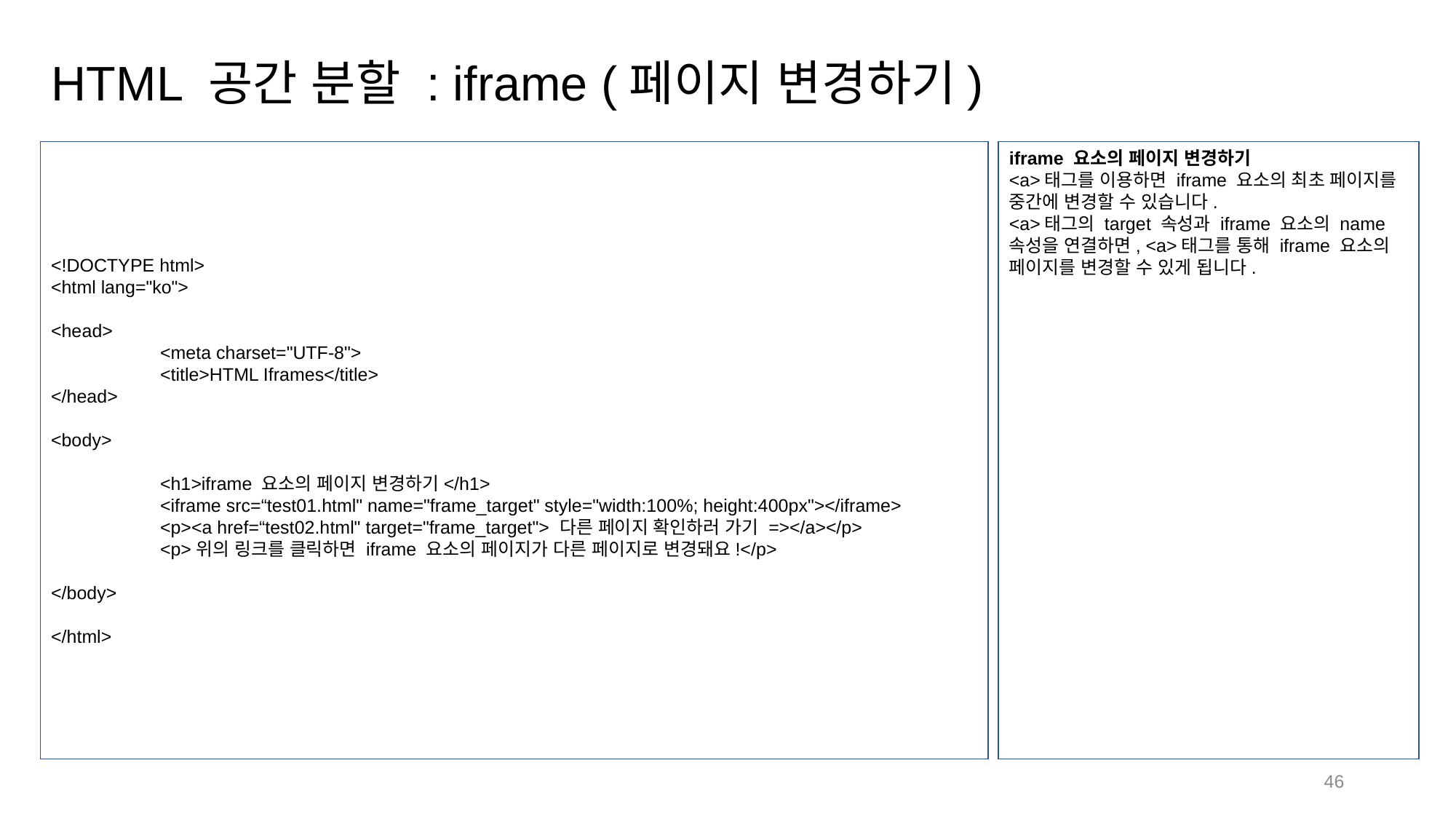

# HTML 공간 분할 : iframe (페이지 변경하기)
<!DOCTYPE html>
<html lang="ko">

<head>
	<meta charset="UTF-8">
	<title>HTML Iframes</title>
</head>

<body>

	<h1>iframe 요소의 페이지 변경하기</h1>
	<iframe src=“test01.html" name="frame_target" style="width:100%; height:400px"></iframe>
	<p><a href=“test02.html" target="frame_target"> 다른 페이지 확인하러 가기 =></a></p>
	<p>위의 링크를 클릭하면 iframe 요소의 페이지가 다른 페이지로 변경돼요!</p>

</body>

</html>
iframe 요소의 페이지 변경하기
<a>태그를 이용하면 iframe 요소의 최초 페이지를 중간에 변경할 수 있습니다.
<a>태그의 target 속성과 iframe 요소의 name 속성을 연결하면, <a>태그를 통해 iframe 요소의 페이지를 변경할 수 있게 됩니다.
46